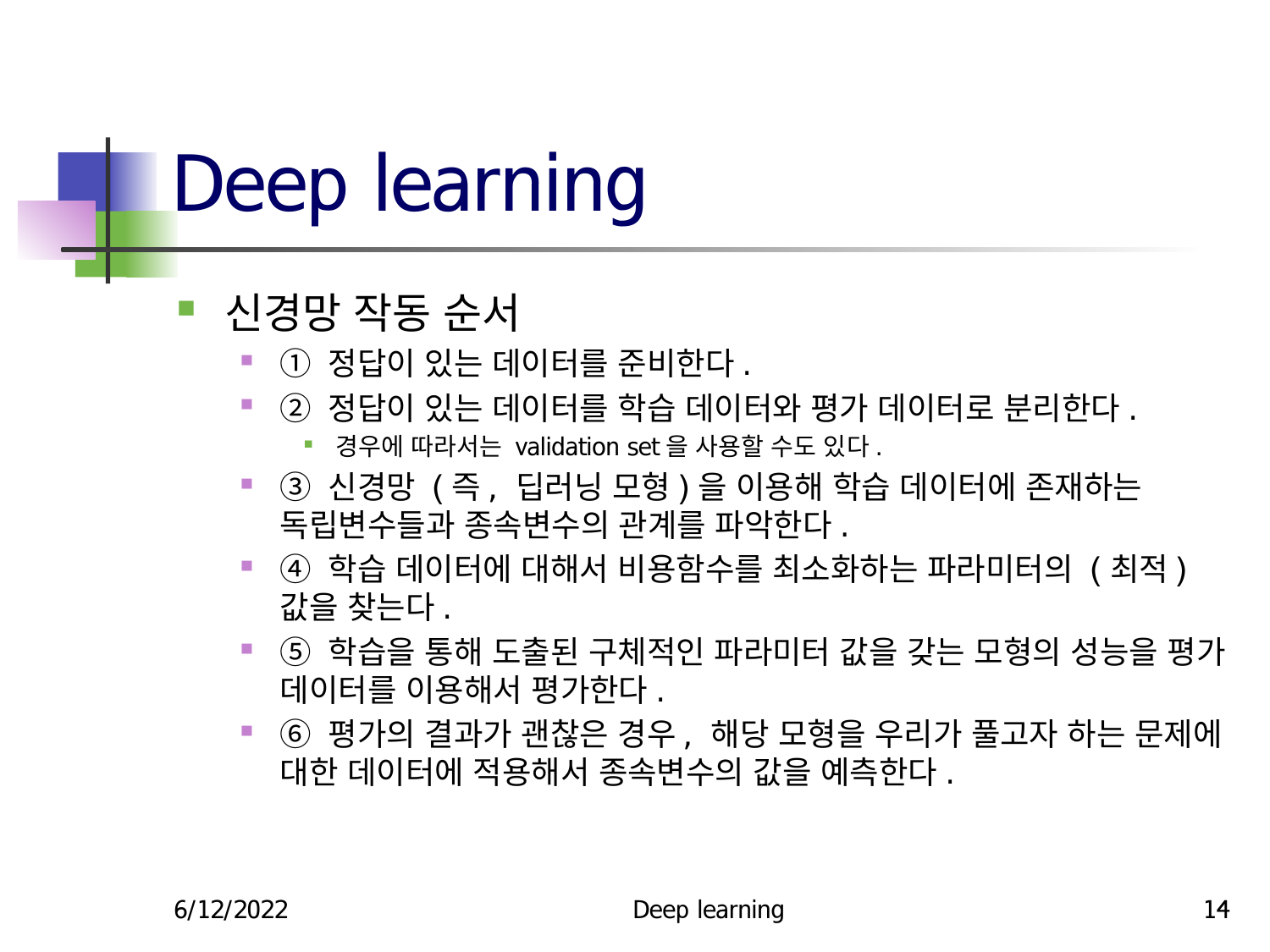

# Deep learning
신경망 작동 순서
① 정답이 있는 데이터를 준비한다.
② 정답이 있는 데이터를 학습 데이터와 평가 데이터로 분리한다.
경우에 따라서는 validation set을 사용할 수도 있다.
③ 신경망 (즉, 딥러닝 모형)을 이용해 학습 데이터에 존재하는 독립변수들과 종속변수의 관계를 파악한다.
④ 학습 데이터에 대해서 비용함수를 최소화하는 파라미터의 (최적)값을 찾는다.
⑤ 학습을 통해 도출된 구체적인 파라미터 값을 갖는 모형의 성능을 평가 데이터를 이용해서 평가한다.
⑥ 평가의 결과가 괜찮은 경우, 해당 모형을 우리가 풀고자 하는 문제에 대한 데이터에 적용해서 종속변수의 값을 예측한다.

6/12/2022
Deep learning
14